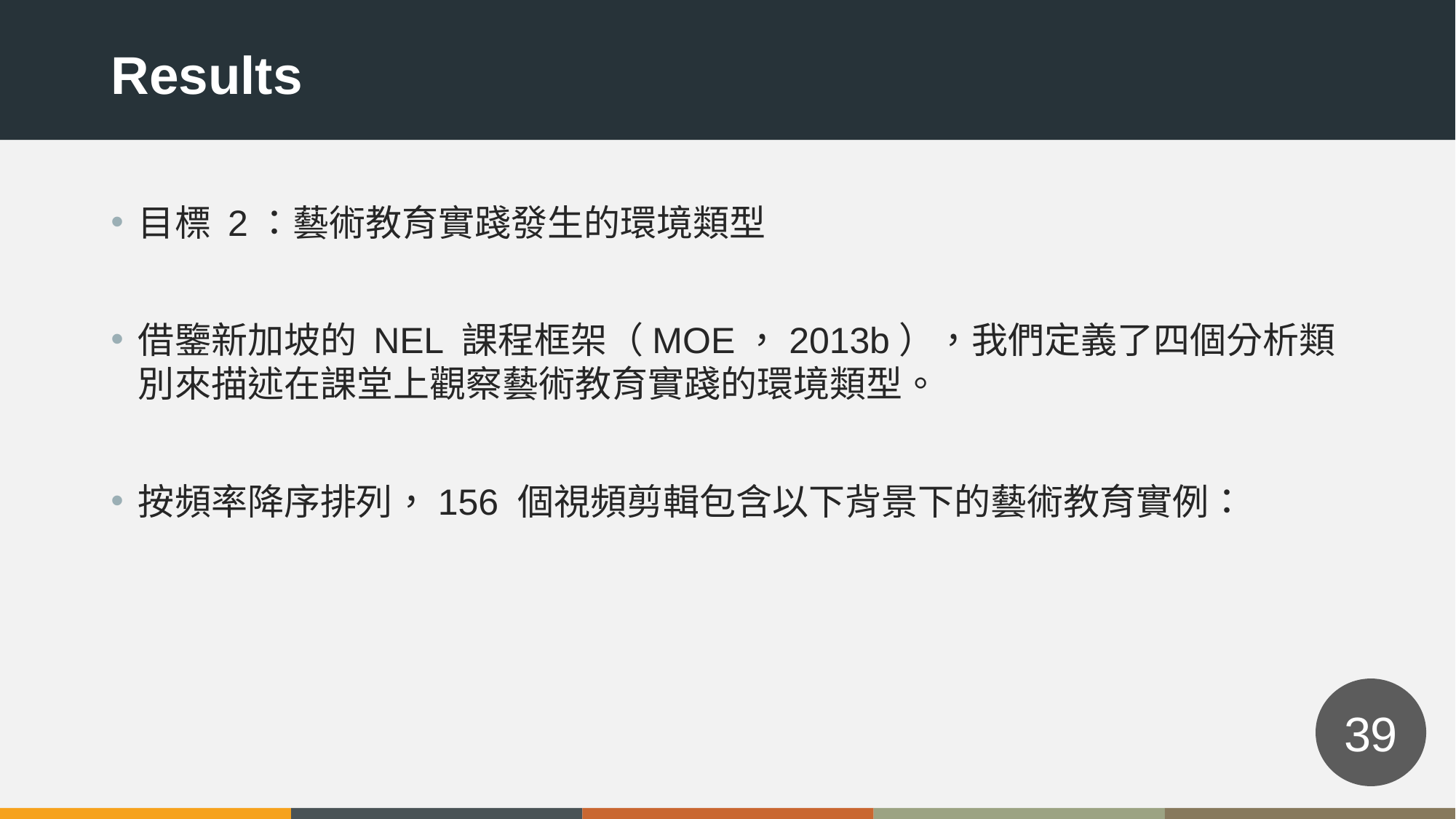

Results
目標 2：藝術教育實踐發生的環境類型

借鑒新加坡的 NEL 課程框架（MOE，2013b），我們定義了四個分析類別來描述在課堂上觀察藝術教育實踐的環境類型。

按頻率降序排列，156 個視頻剪輯包含以下背景下的藝術教育實例：
39